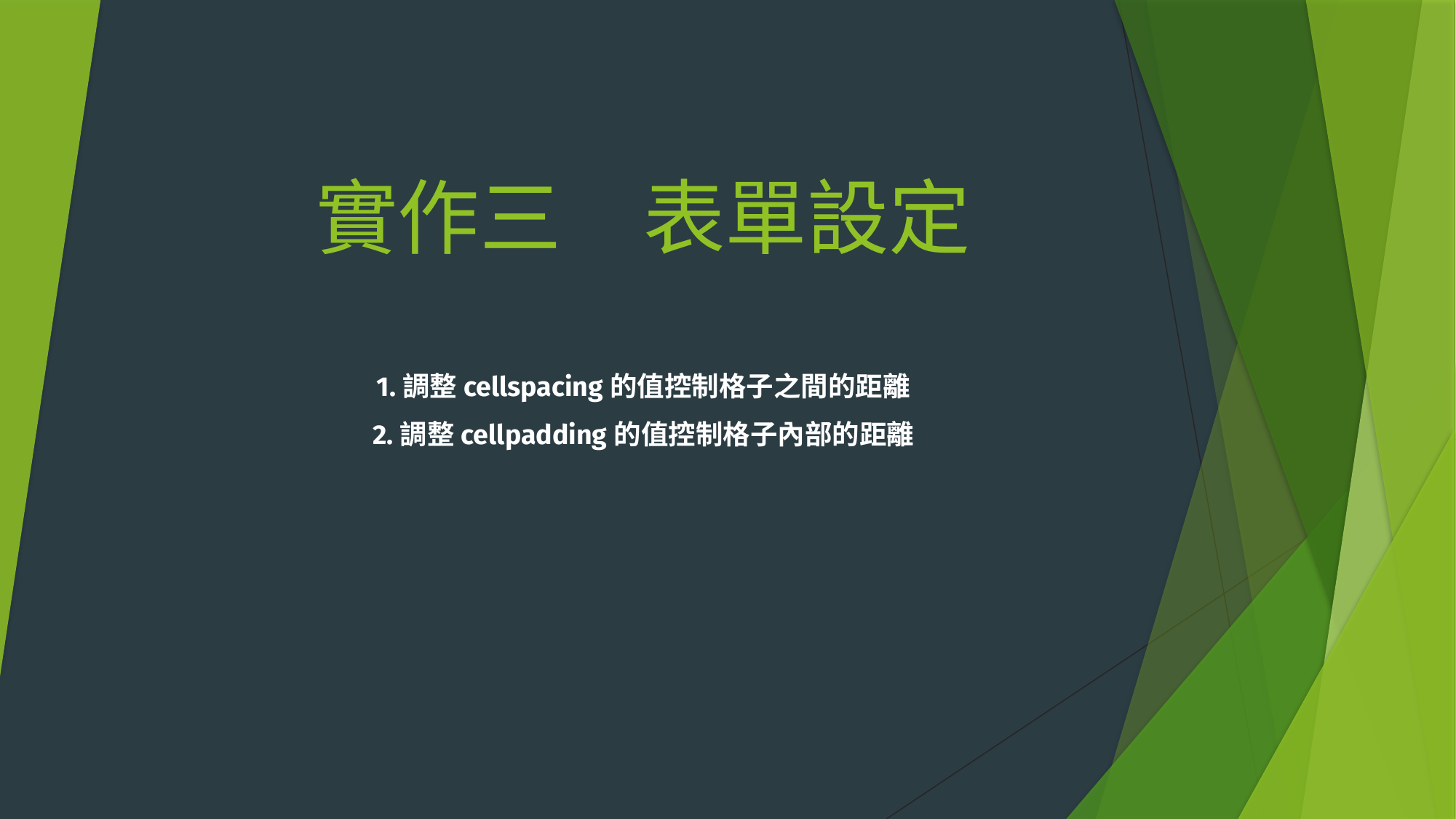

# 實作三	表單設定
1.調整cellspacing的值控制格子之間的距離
2.調整cellpadding的值控制格子內部的距離